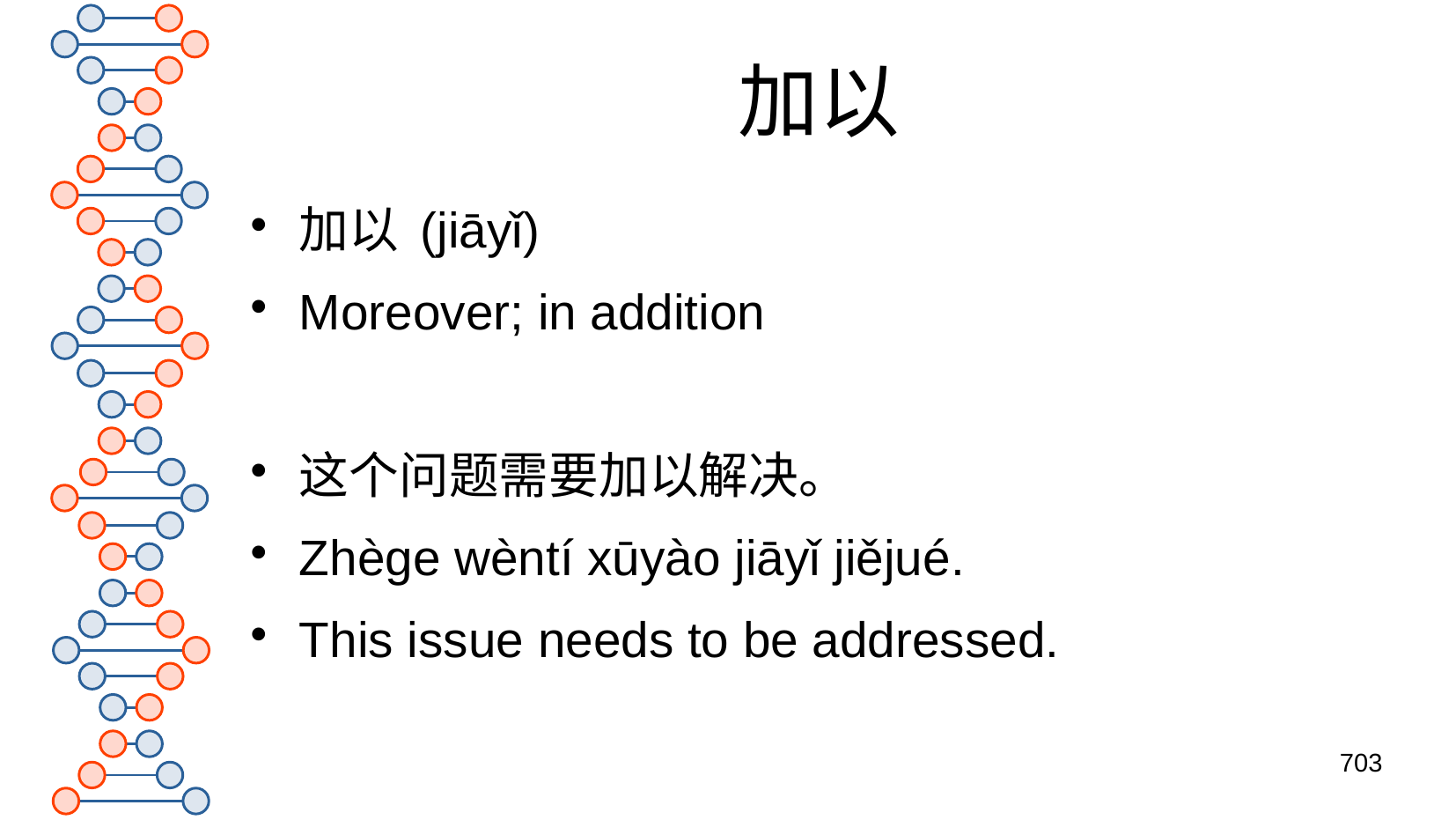

# 加以
加以 (jiāyǐ)
Moreover; in addition

这个问题需要加以解决。
Zhège wèntí xūyào jiāyǐ jiějué.
This issue needs to be addressed.

703